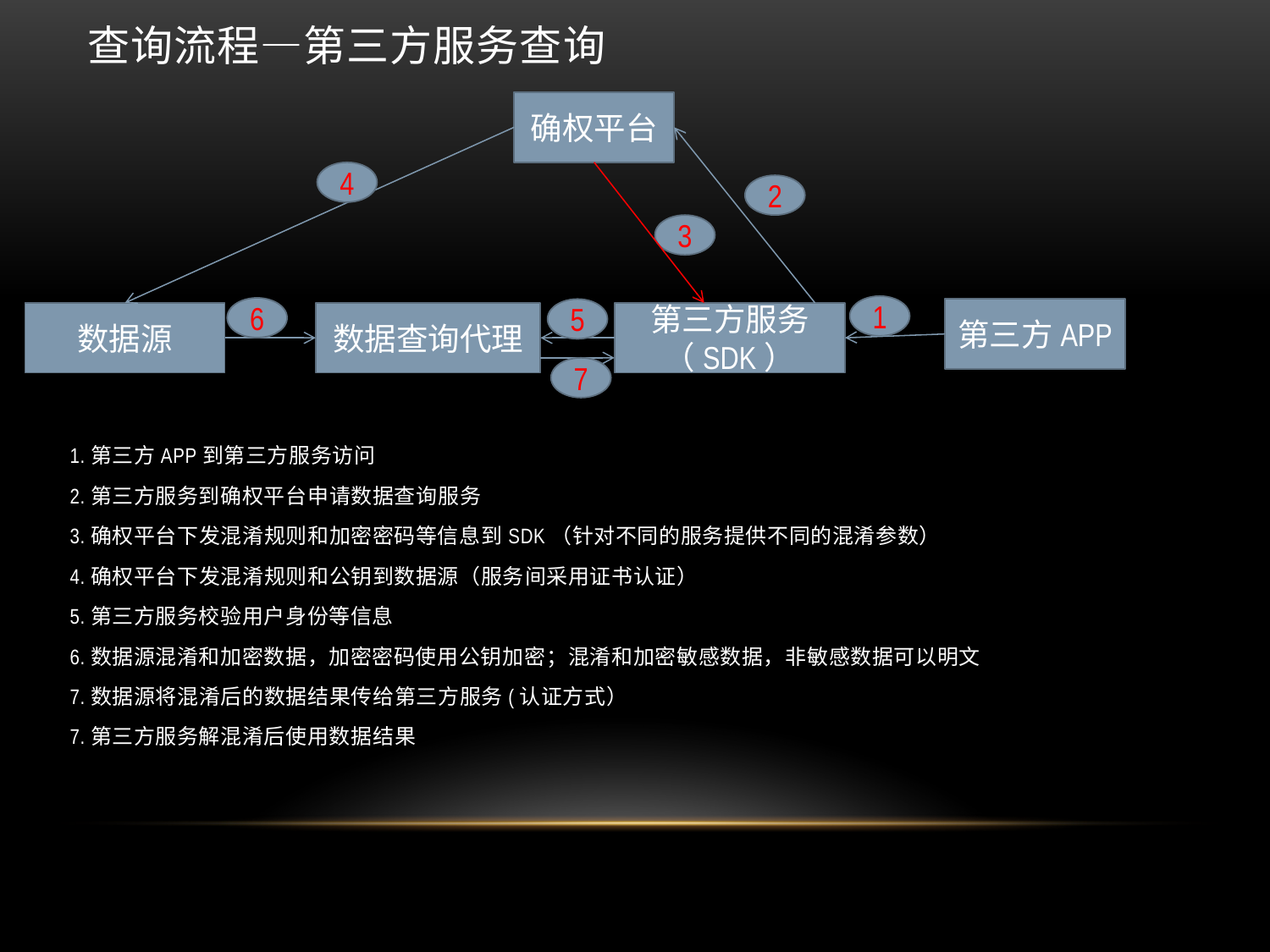

# 查询流程—第三方服务查询
确权平台
4
2
3
1
6
5
第三方APP
数据源
数据查询代理
第三方服务（SDK）
7
1.第三方APP到第三方服务访问
2.第三方服务到确权平台申请数据查询服务
3.确权平台下发混淆规则和加密密码等信息到SDK（针对不同的服务提供不同的混淆参数）
4.确权平台下发混淆规则和公钥到数据源（服务间采用证书认证）
5.第三方服务校验用户身份等信息
6.数据源混淆和加密数据，加密密码使用公钥加密；混淆和加密敏感数据，非敏感数据可以明文
7.数据源将混淆后的数据结果传给第三方服务(认证方式）
7.第三方服务解混淆后使用数据结果